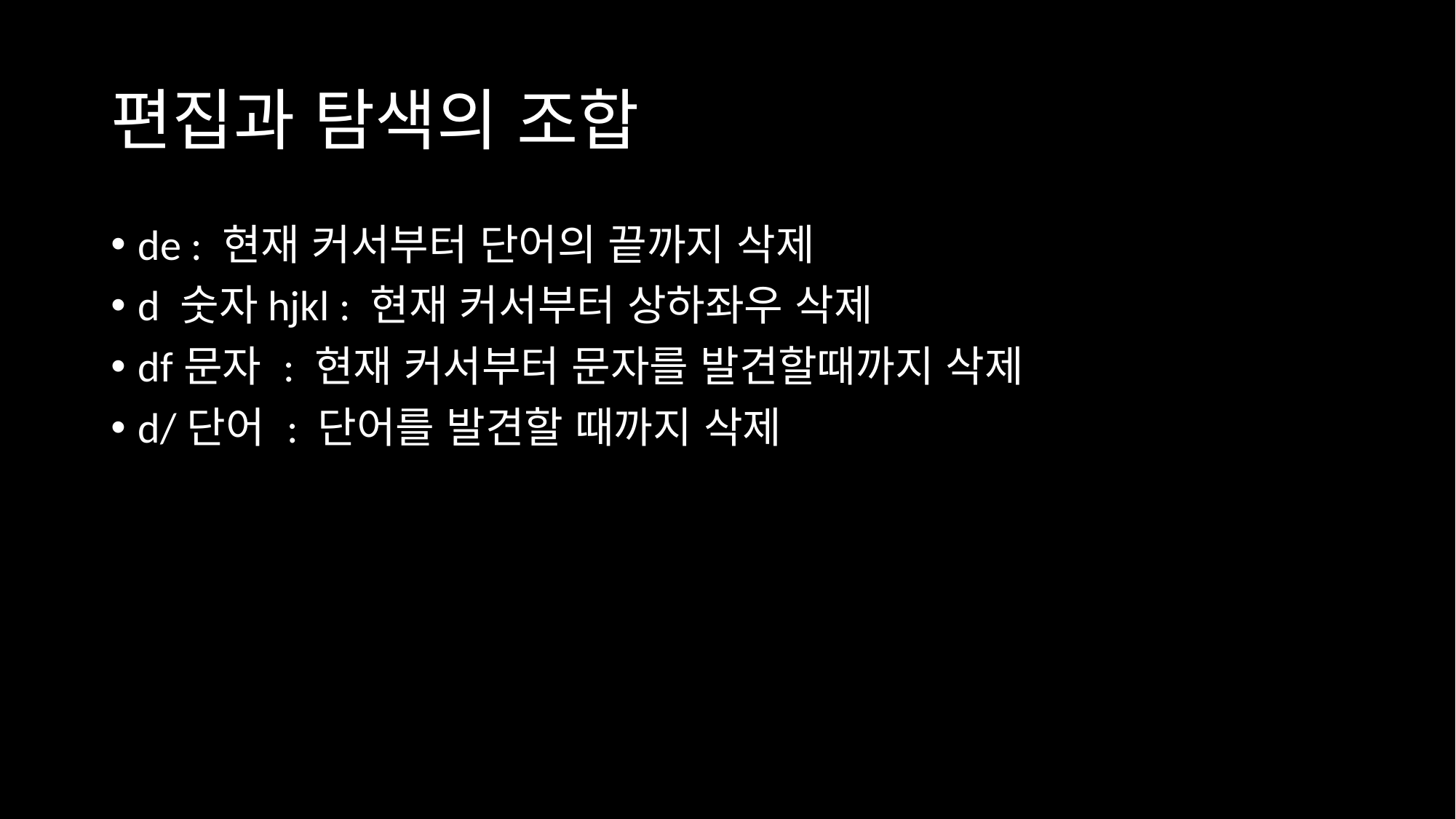

# 편집과 탐색의 조합
de : 현재 커서부터 단어의 끝까지 삭제
d 숫자hjkl : 현재 커서부터 상하좌우 삭제
df문자 : 현재 커서부터 문자를 발견할때까지 삭제
d/단어 : 단어를 발견할 때까지 삭제